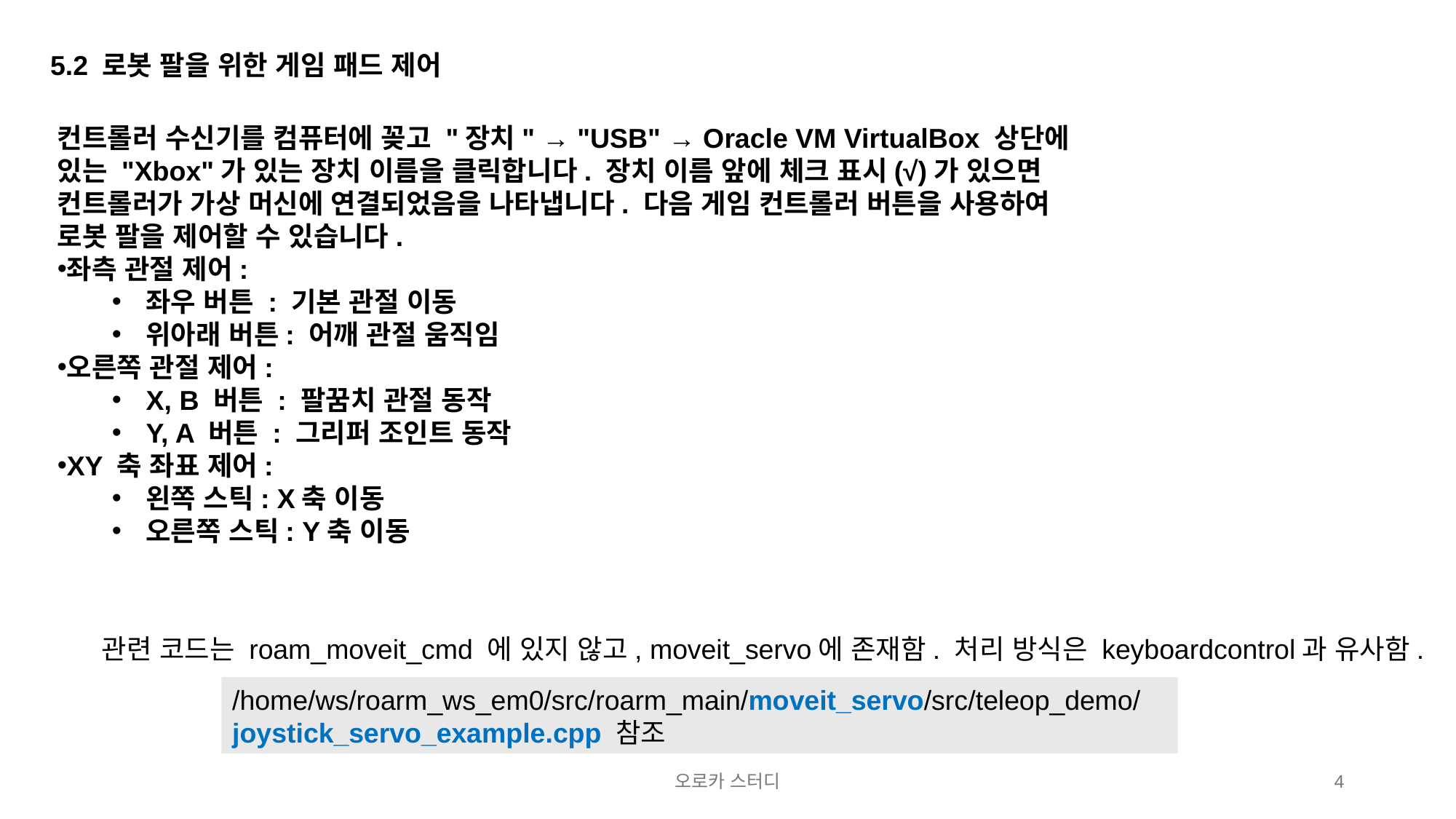

5.2 로봇 팔을 위한 게임 패드 제어
컨트롤러 수신기를 컴퓨터에 꽂고 "장치" → "USB" → Oracle VM VirtualBox 상단에 있는 "Xbox"가 있는 장치 이름을 클릭합니다. 장치 이름 앞에 체크 표시(√)가 있으면 컨트롤러가 가상 머신에 연결되었음을 나타냅니다. 다음 게임 컨트롤러 버튼을 사용하여 로봇 팔을 제어할 수 있습니다.
좌측 관절 제어:
좌우 버튼 : 기본 관절 이동
위아래 버튼: 어깨 관절 움직임
오른쪽 관절 제어:
X, B 버튼 : 팔꿈치 관절 동작
Y, A 버튼 : 그리퍼 조인트 동작
XY 축 좌표 제어:
왼쪽 스틱: X축 이동
오른쪽 스틱: Y축 이동
관련 코드는 roam_moveit_cmd 에 있지 않고, moveit_servo에 존재함. 처리 방식은 keyboardcontrol과 유사함.
/home/ws/roarm_ws_em0/src/roarm_main/moveit_servo/src/teleop_demo/joystick_servo_example.cpp 참조
오로카 스터디
4